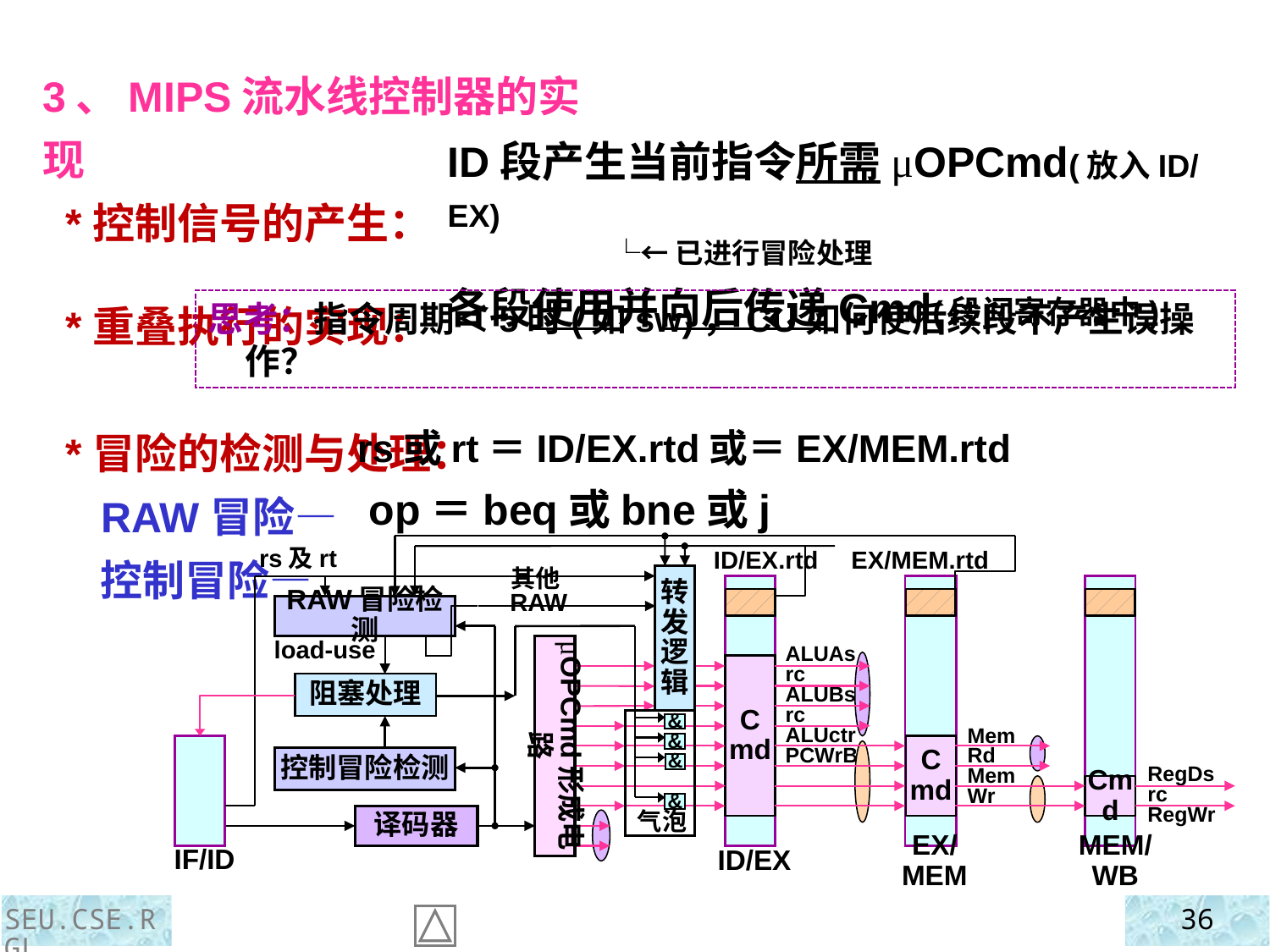

3、MIPS流水线控制器的实现
  *控制信号的产生：

  *重叠执行的实现：

  *冒险的检测与处理：
     RAW冒险—
     控制冒险—
ID段产生当前指令所需μOPCmd(放入ID/EX)
                          └←已进行冒险处理
各段使用并向后传递Cmd(段间寄存器中)
思考：指令周期＜5时(如sw)，CU如何使后续段不产生误操作？
rs或rt＝ID/EX.rtd或＝EX/MEM.rtd
 op＝beq或bne或j
ID/EX.rtd     EX/MEM.rtd
其他RAW
RAW冒险检测
load-use
转发逻辑
rs及rt

μOPCmd形成电路
ALUAsrc
ALUBsrc
ALUctr
PCWrB
Cmd
MemRd
MemWr

Cmd
RegDsrc
RegWr
Cmd
译码器
IF/ID
ID/EX
EX/MEM
MEM/WB

&
&
&
&
气泡

阻塞处理
控制冒险检测
SEU.CSE.RGL
36